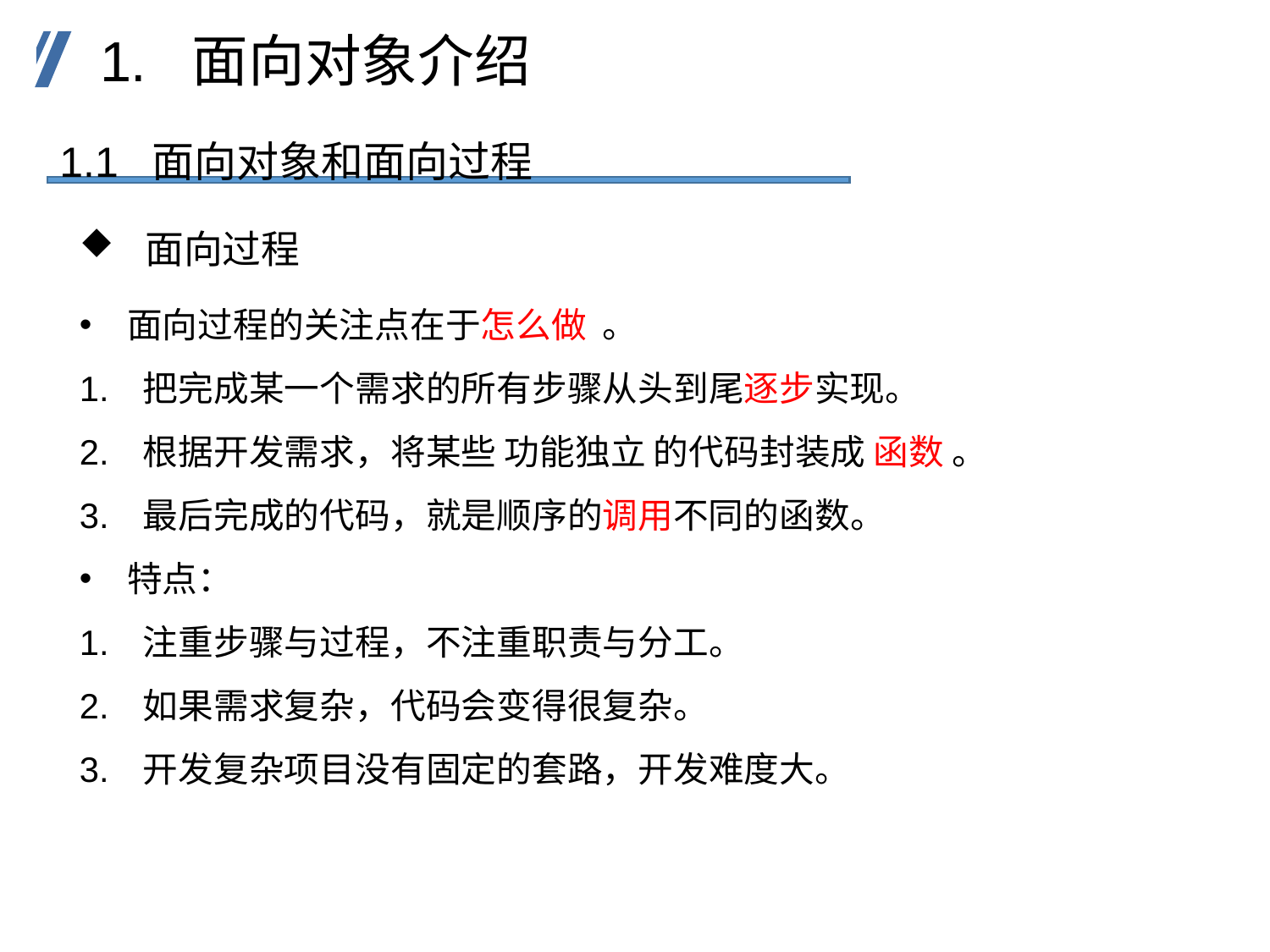

1.  面向对象介绍
1.1  面向对象和面向过程

 面向过程
面向过程的关注点在于怎么做  。
把完成某一个需求的所有步骤从头到尾逐步实现。
根据开发需求，将某些 功能独立 的代码封装成 函数 。
最后完成的代码，就是顺序的调用不同的函数。
特点：
注重步骤与过程，不注重职责与分工。
如果需求复杂，代码会变得很复杂。
开发复杂项目没有固定的套路，开发难度大。